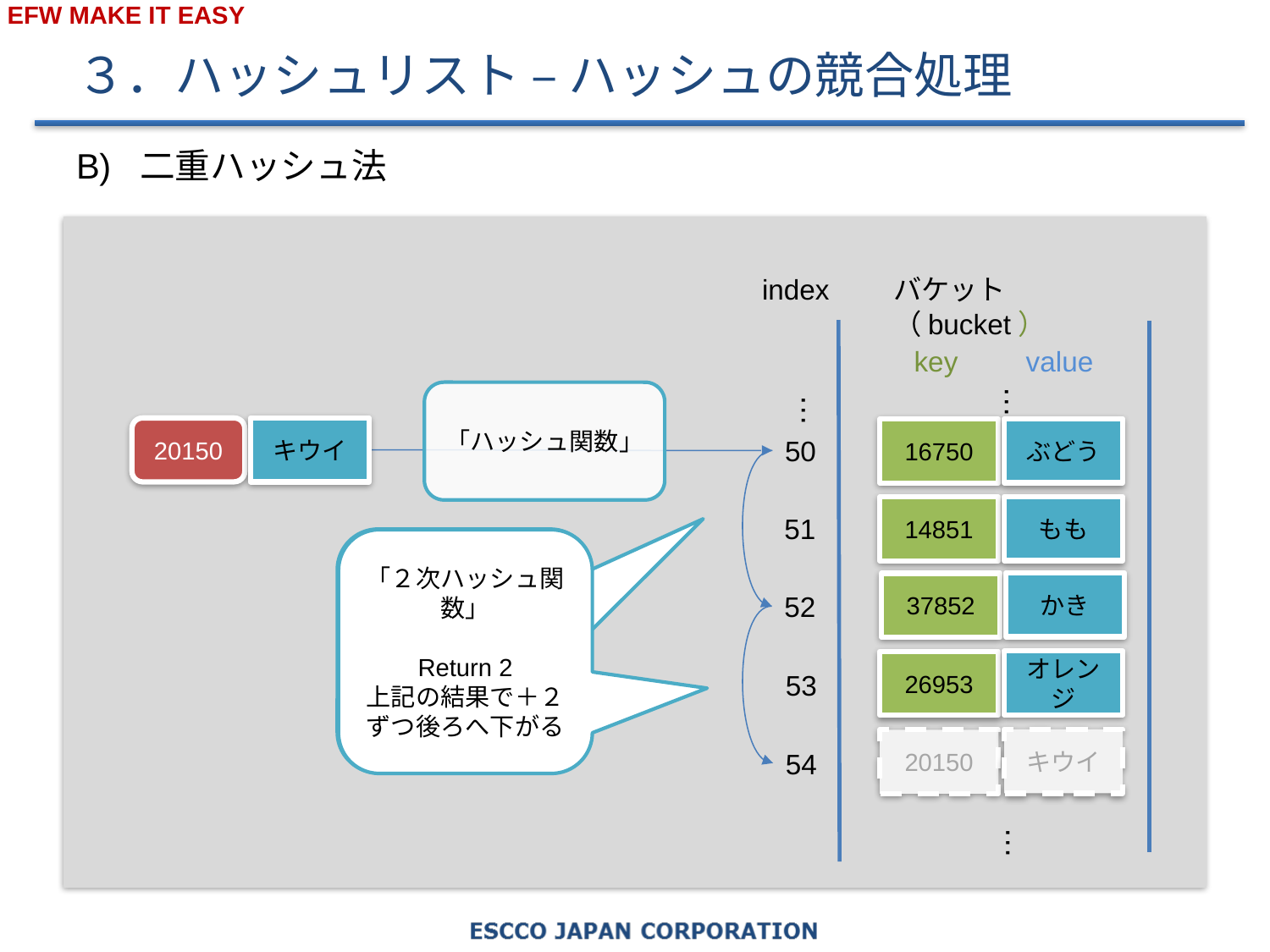

# ３．ハッシュリスト – ハッシュの競合処理
二重ハッシュ法

index
バケット（bucket）
value
key
…
「ハッシュ関数」
…
20150
キウイ
ぶどう
16750
50
もも
14851
51
「２次ハッシュ関数」

+2
「２次ハッシュ関数」

Return 2
上記の結果で＋２ずつ後ろへ下がる
かき
37852
52
オレンジ
26953
53
キウイ
20150
54
…